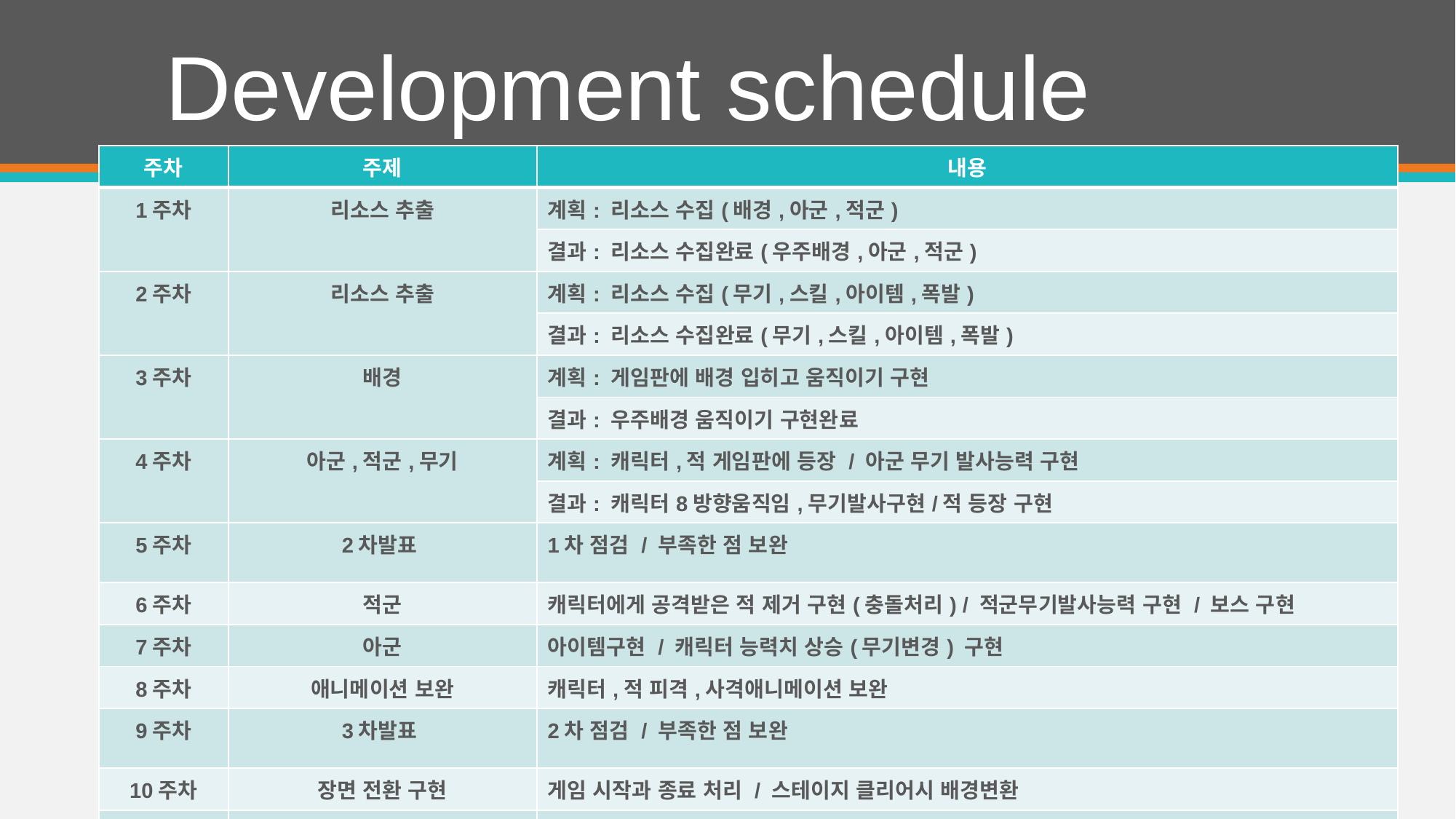

# Development schedule
| 주차 | 주제 | 내용 |
| --- | --- | --- |
| 1주차 | 리소스 추출 | 계획: 리소스 수집(배경,아군,적군) |
|  |  | 결과: 리소스 수집완료(우주배경,아군,적군) |
| 2주차 | 리소스 추출 | 계획: 리소스 수집(무기,스킬,아이템,폭발) |
|  |  | 결과: 리소스 수집완료(무기,스킬,아이템,폭발) |
| 3주차 | 배경 | 계획: 게임판에 배경 입히고 움직이기 구현 |
|  |  | 결과: 우주배경 움직이기 구현완료 |
| 4주차 | 아군,적군,무기 | 계획: 캐릭터,적 게임판에 등장 / 아군 무기 발사능력 구현 |
|  |  | 결과: 캐릭터8방향움직임,무기발사구현/적 등장 구현 |
| 5주차 | 2차발표 | 1차 점검 / 부족한 점 보완 |
| 6주차 | 적군 | 캐릭터에게 공격받은 적 제거 구현(충돌처리) / 적군무기발사능력 구현 / 보스 구현 |
| 7주차 | 아군 | 아이템구현 / 캐릭터 능력치 상승(무기변경) 구현 |
| 8주차 | 애니메이션 보완 | 캐릭터,적 피격,사격애니메이션 보완 |
| 9주차 | 3차발표 | 2차 점검 / 부족한 점 보완 |
| 10주차 | 장면 전환 구현 | 게임 시작과 종료 처리 / 스테이지 클리어시 배경변환 |
| 11주차 | 사운드 | 각 요소마다 사운드 구현 |
| 12주차 | 마무리 | 최종점검 |